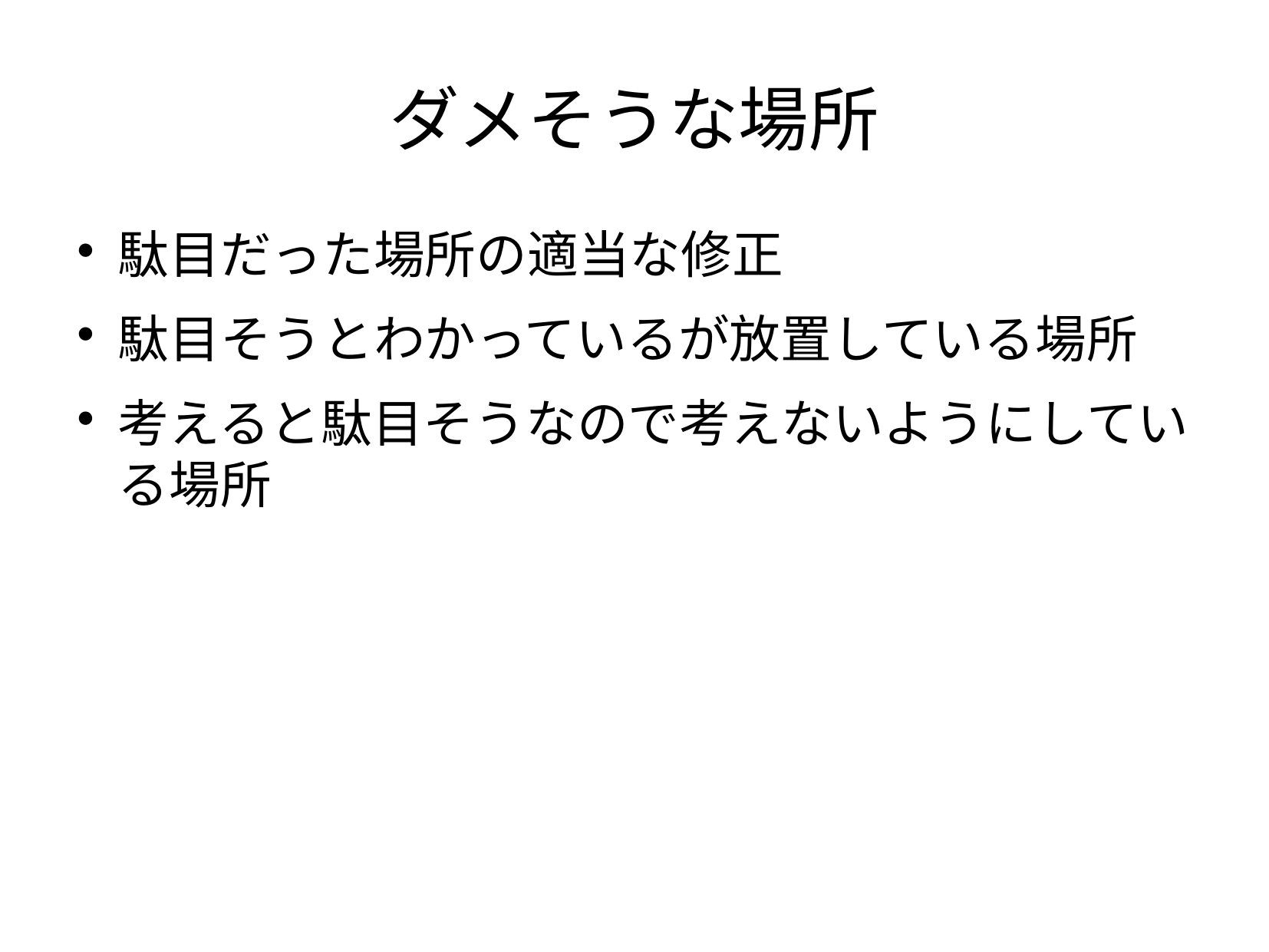

ダメそうな場所
駄目だった場所の適当な修正
駄目そうとわかっているが放置している場所
考えると駄目そうなので考えないようにしている場所